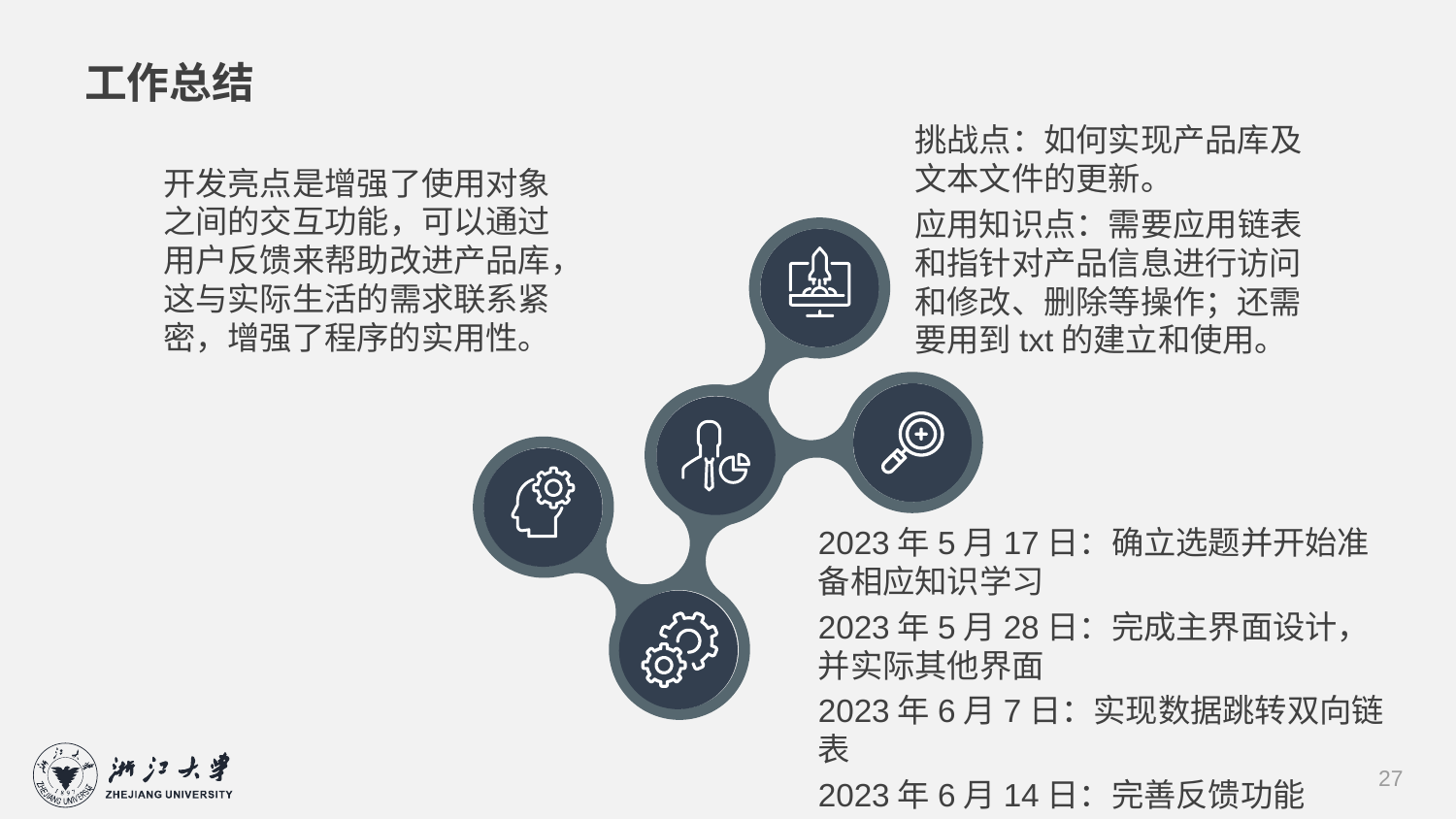

工作总结
挑战点：如何实现产品库及文本文件的更新。
应用知识点：需要应用链表和指针对产品信息进行访问和修改、删除等操作；还需要用到txt的建立和使用。
开发亮点是增强了使用对象之间的交互功能，可以通过用户反馈来帮助改进产品库，这与实际生活的需求联系紧密，增强了程序的实用性。

2023年5月17日：确立选题并开始准备相应知识学习
2023年5月28日：完成主界面设计，并实际其他界面
2023年6月7日：实现数据跳转双向链表
2023年6月14日：完善反馈功能

27